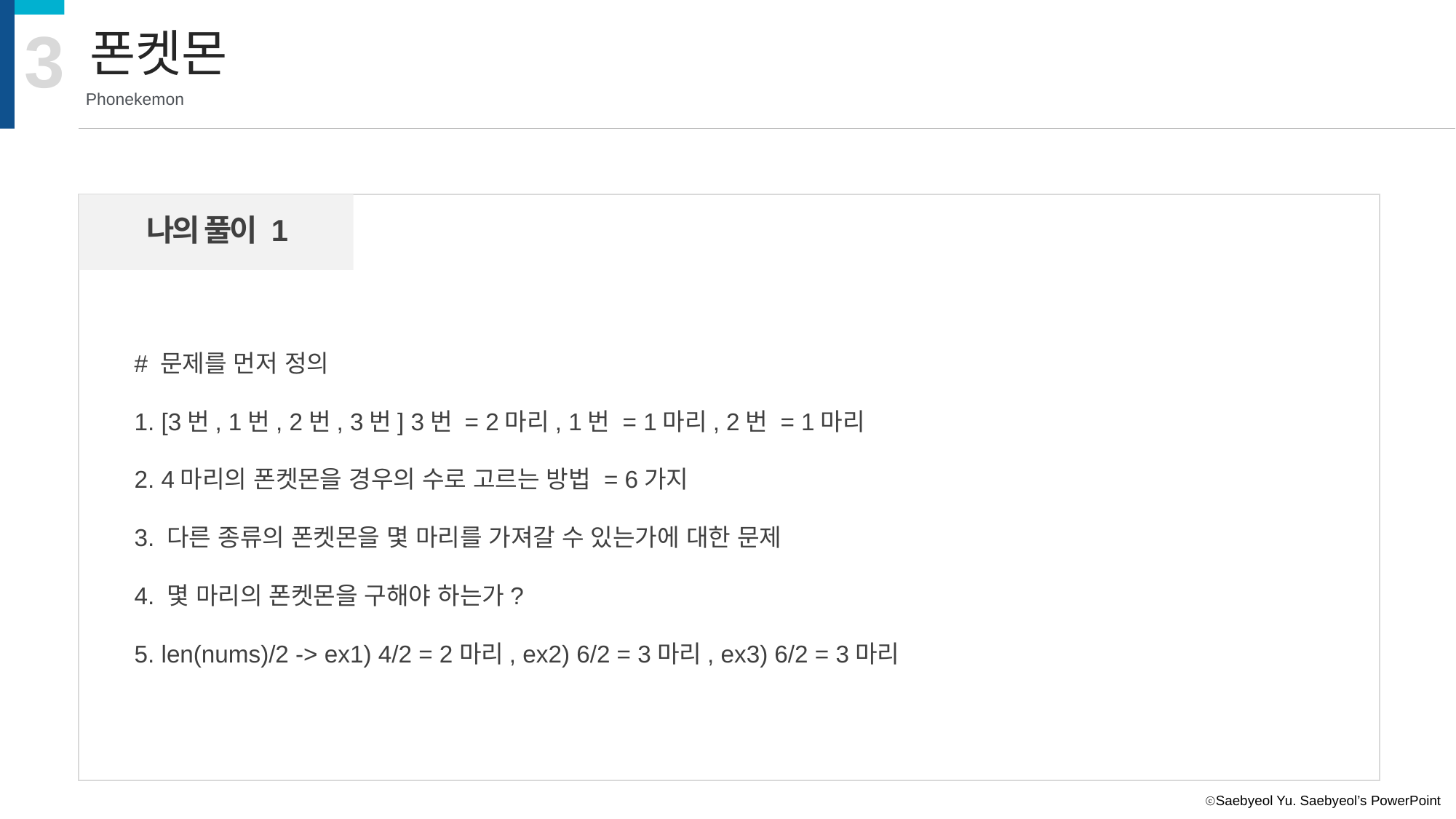

3
폰켓몬
Phonekemon

나의 풀이 1
# 문제를 먼저 정의

1. [3번, 1번, 2번, 3번] 3번 = 2마리, 1번 = 1마리, 2번 = 1마리

2. 4마리의 폰켓몬을 경우의 수로 고르는 방법 = 6가지

3. 다른 종류의 폰켓몬을 몇 마리를 가져갈 수 있는가에 대한 문제

4. 몇 마리의 폰켓몬을 구해야 하는가?

5. len(nums)/2 -> ex1) 4/2 = 2마리, ex2) 6/2 = 3마리, ex3) 6/2 = 3마리